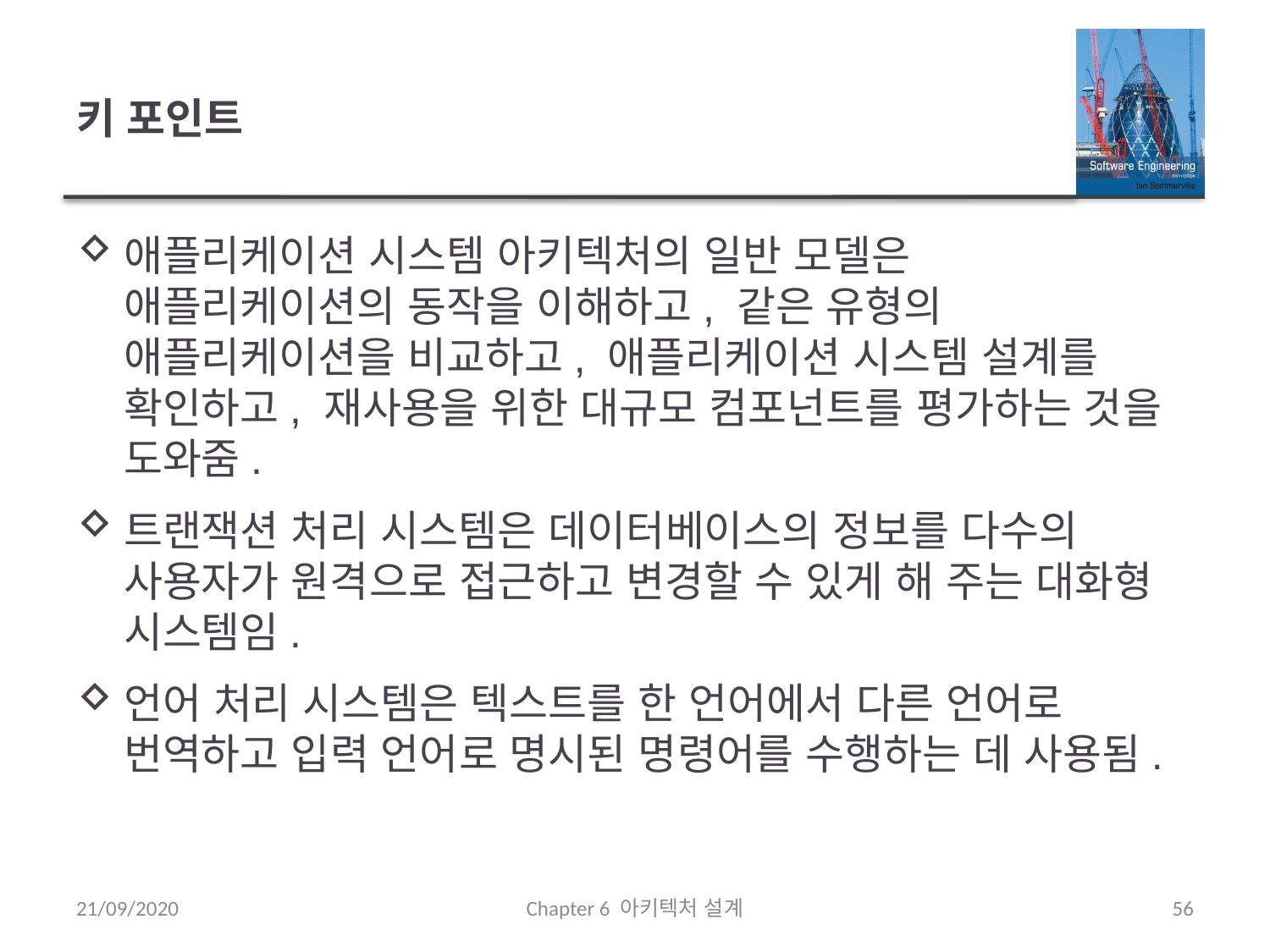

# 키 포인트
애플리케이션 시스템 아키텍처의 일반 모델은 애플리케이션의 동작을 이해하고, 같은 유형의 애플리케이션을 비교하고, 애플리케이션 시스템 설계를 확인하고, 재사용을 위한 대규모 컴포넌트를 평가하는 것을 도와줌.
트랜잭션 처리 시스템은 데이터베이스의 정보를 다수의 사용자가 원격으로 접근하고 변경할 수 있게 해 주는 대화형 시스템임.
언어 처리 시스템은 텍스트를 한 언어에서 다른 언어로 번역하고 입력 언어로 명시된 명령어를 수행하는 데 사용됨.

21/09/2020
Chapter 6 아키텍처 설계
56